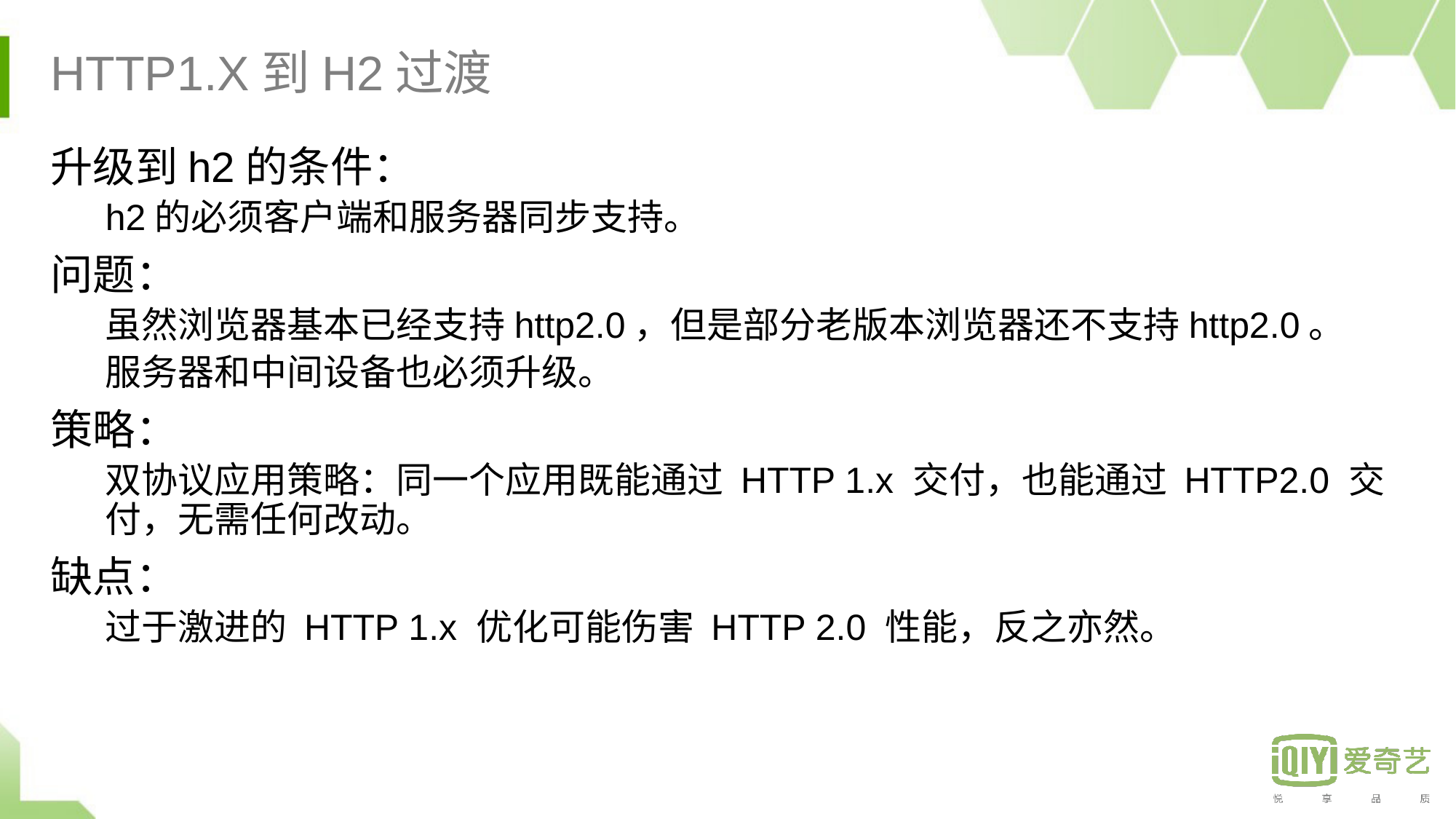

# http1.x到h2过渡
升级到h2的条件：
h2的必须客户端和服务器同步支持。
问题：
虽然浏览器基本已经支持http2.0，但是部分老版本浏览器还不支持http2.0。
服务器和中间设备也必须升级。
策略：
双协议应用策略：同一个应用既能通过 HTTP 1.x 交付，也能通过 HTTP2.0 交付，无需任何改动。
缺点：
过于激进的 HTTP 1.x 优化可能伤害 HTTP 2.0 性能，反之亦然。